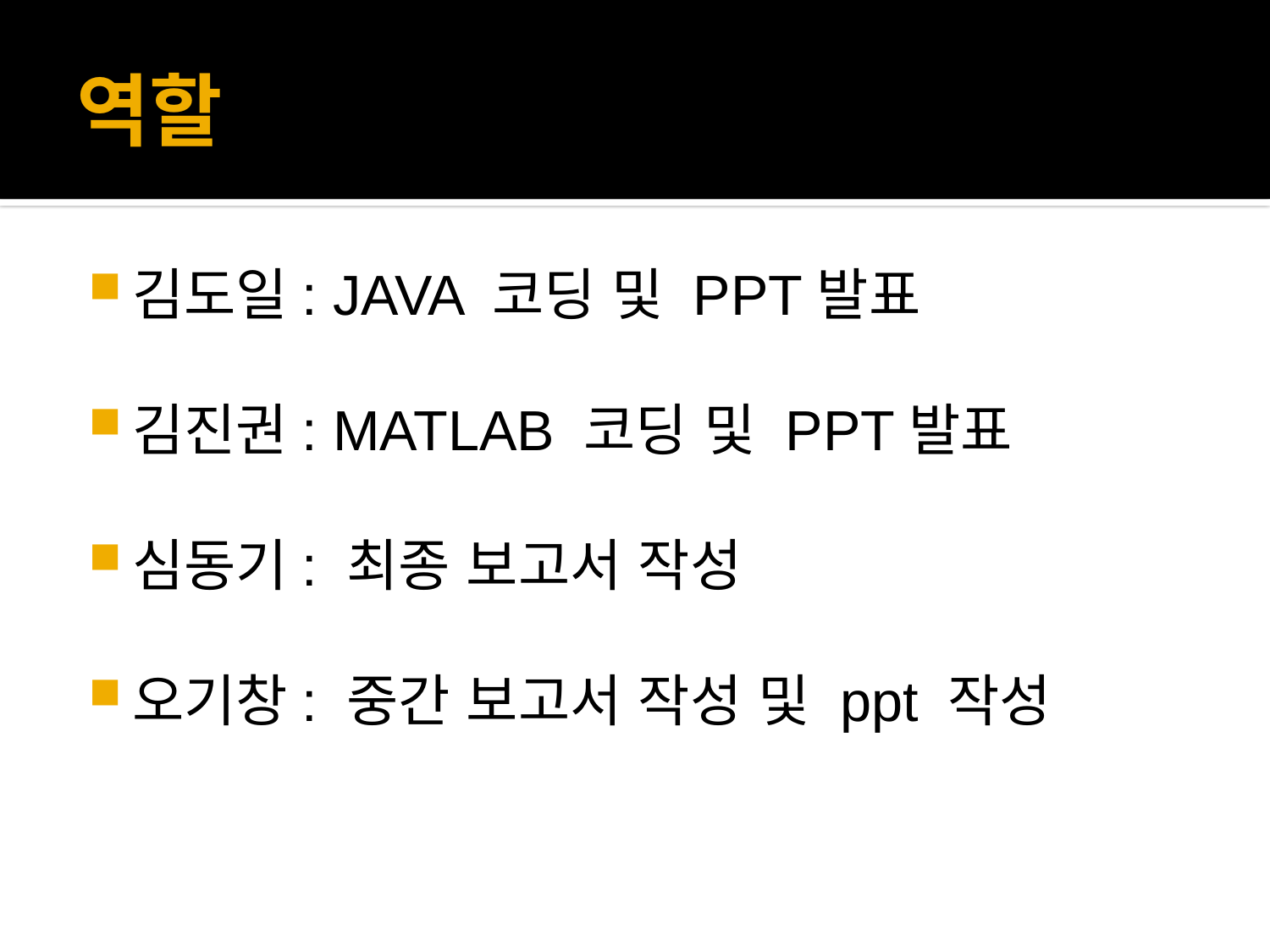

# 역할
김도일: JAVA 코딩 및 PPT발표

김진권: MATLAB 코딩 및 PPT발표

심동기: 최종 보고서 작성

오기창: 중간 보고서 작성 및 ppt 작성